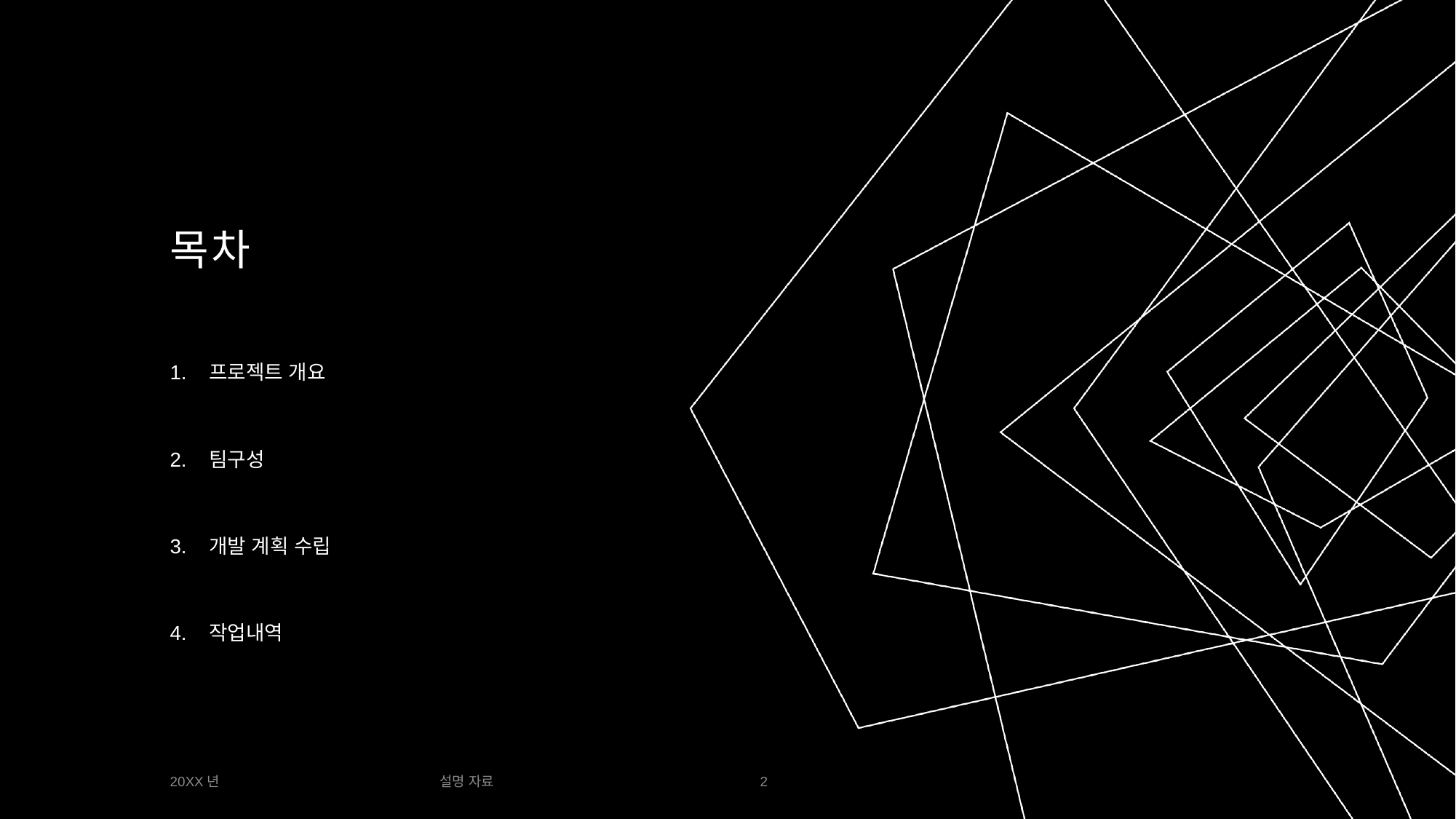

# 목차
프로젝트 개요

팀구성

개발 계획 수립

작업내역
설명 자료
20XX년
2